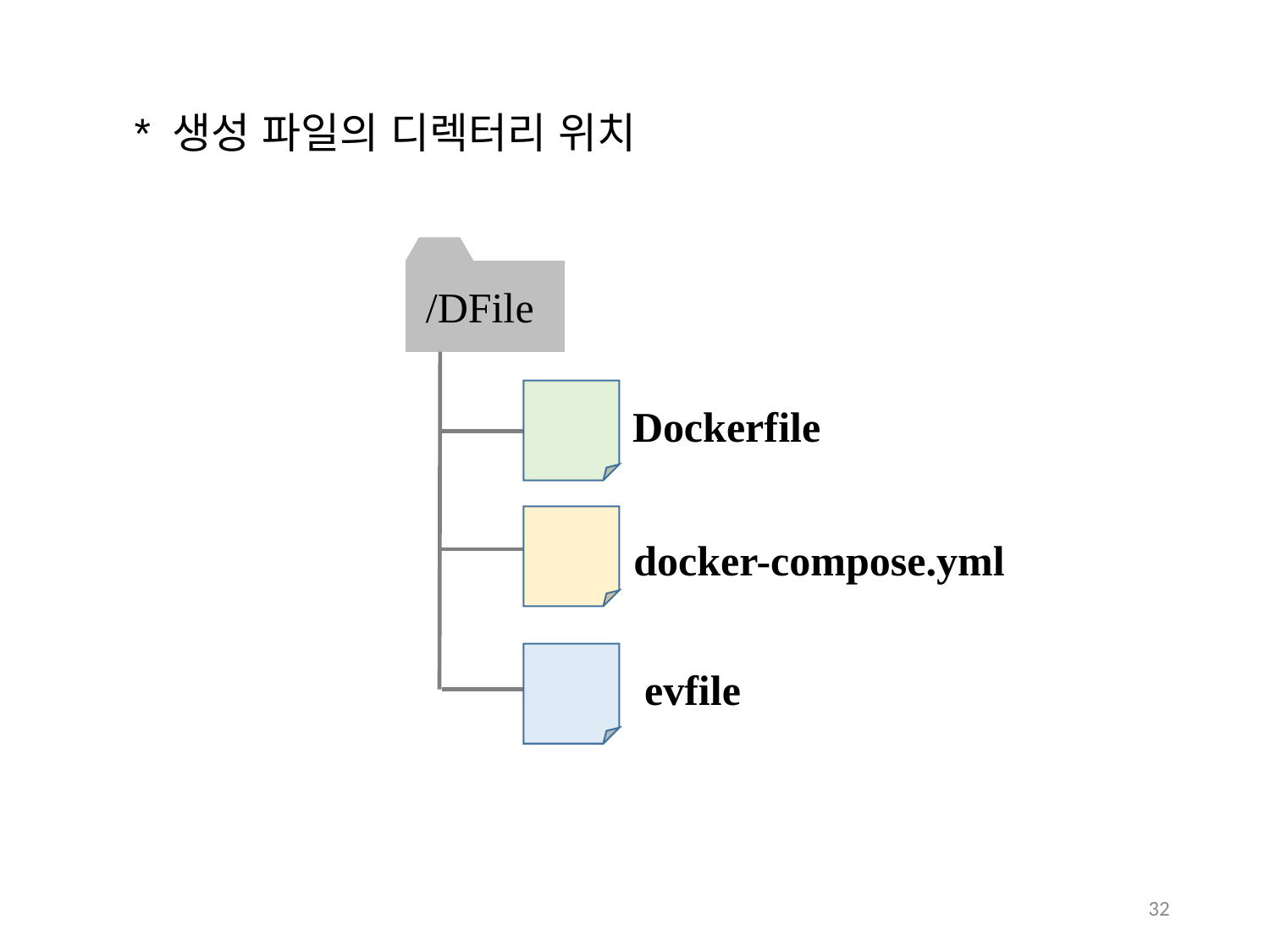

* 생성 파일의 디렉터리 위치

/DFile

Dockerfile

docker-compose.yml

evfile
32